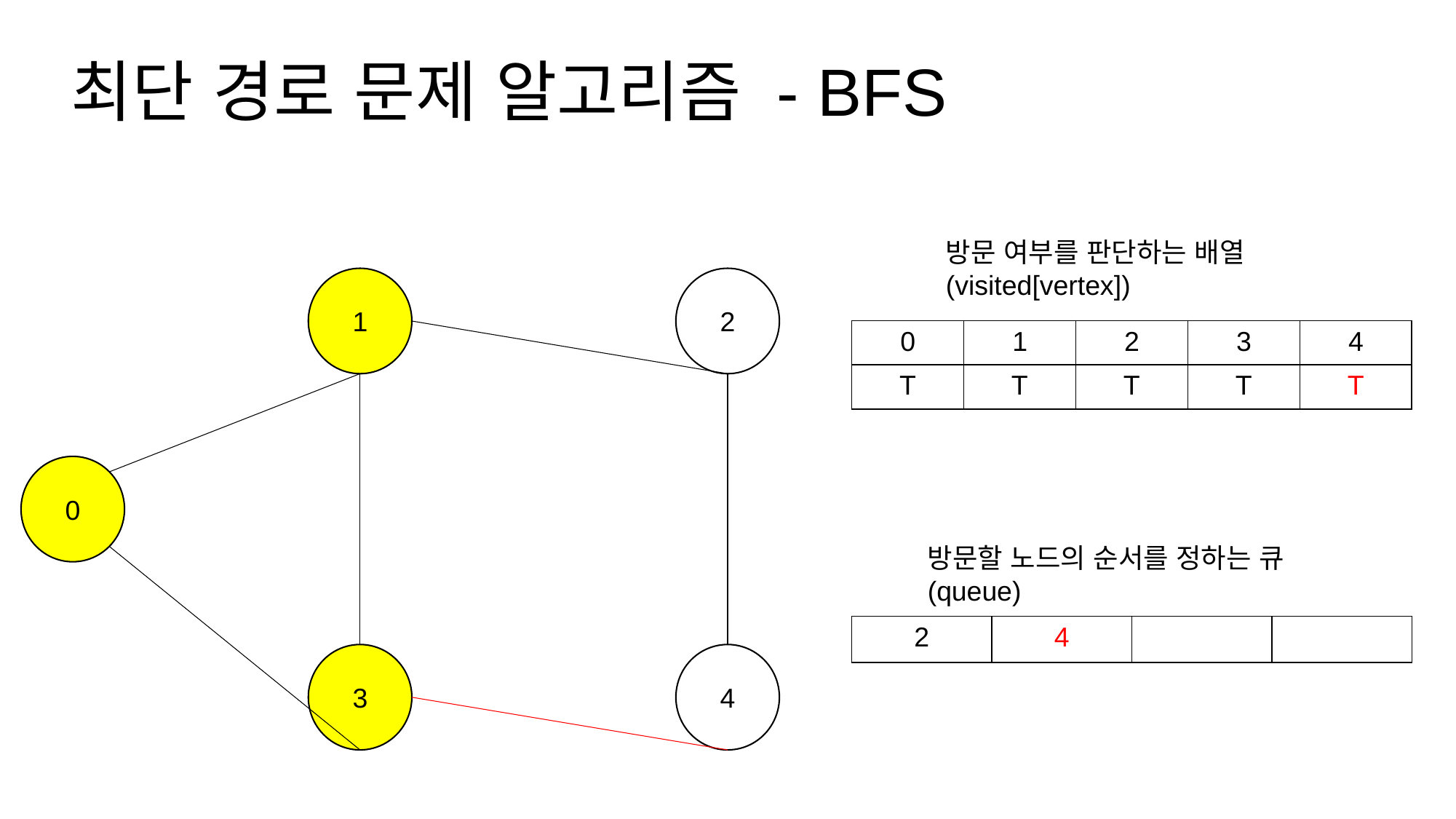

# 최단 경로 문제 알고리즘 - BFS
방문 여부를 판단하는 배열(visited[vertex])
2
1
| 0 | 1 | 2 | 3 | 4 |
| --- | --- | --- | --- | --- |
| T | T | T | T | T |
0
방문할 노드의 순서를 정하는 큐(queue)
| 2 | 4 |  |  |
| --- | --- | --- | --- |
4
3